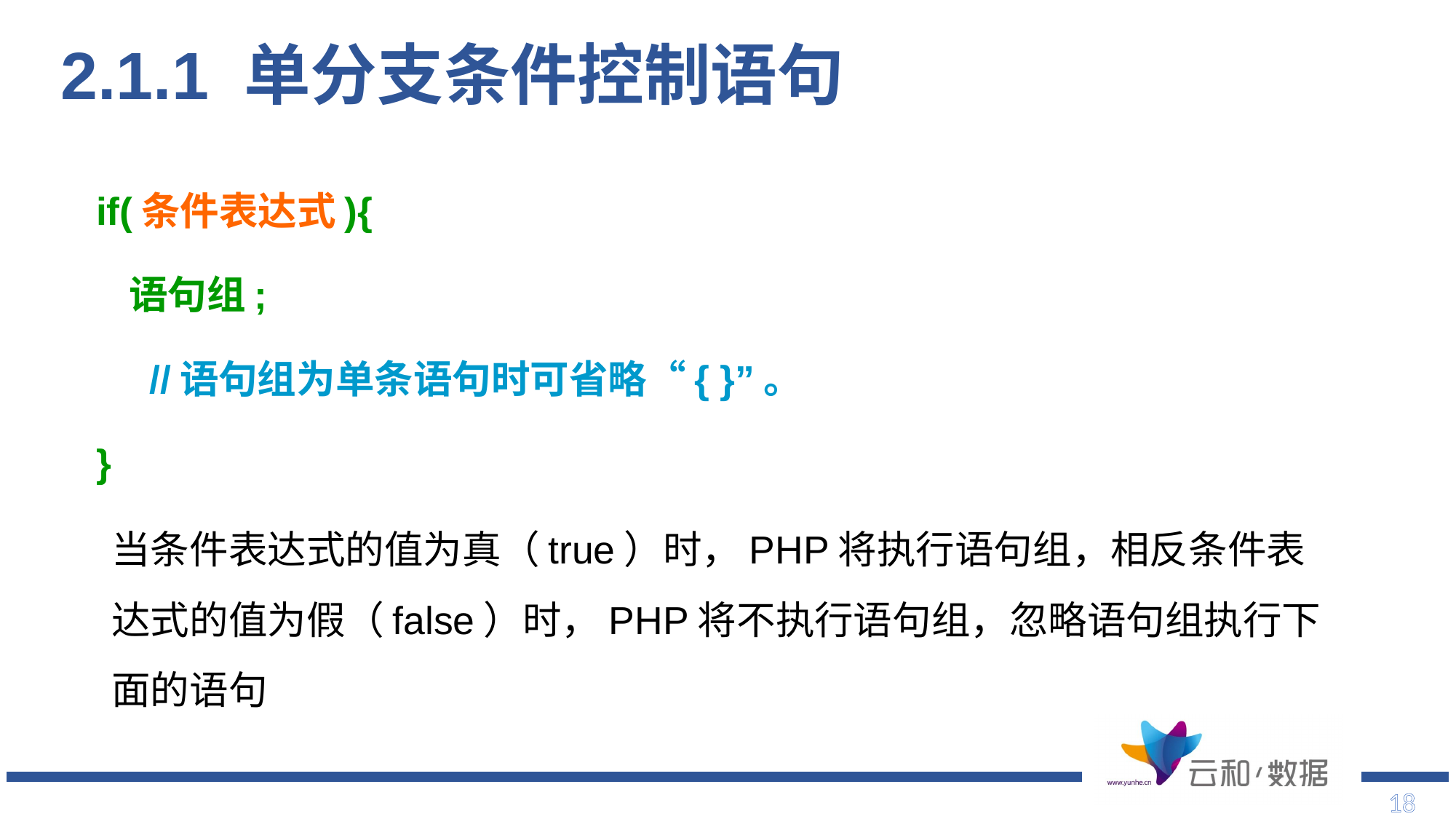

# 2.1.1 单分支条件控制语句
 if(条件表达式){
	 语句组;
      //语句组为单条语句时可省略“{ }”。
 }
	当条件表达式的值为真（true）时，PHP将执行语句组，相反条件表达式的值为假（false）时，PHP将不执行语句组，忽略语句组执行下面的语句